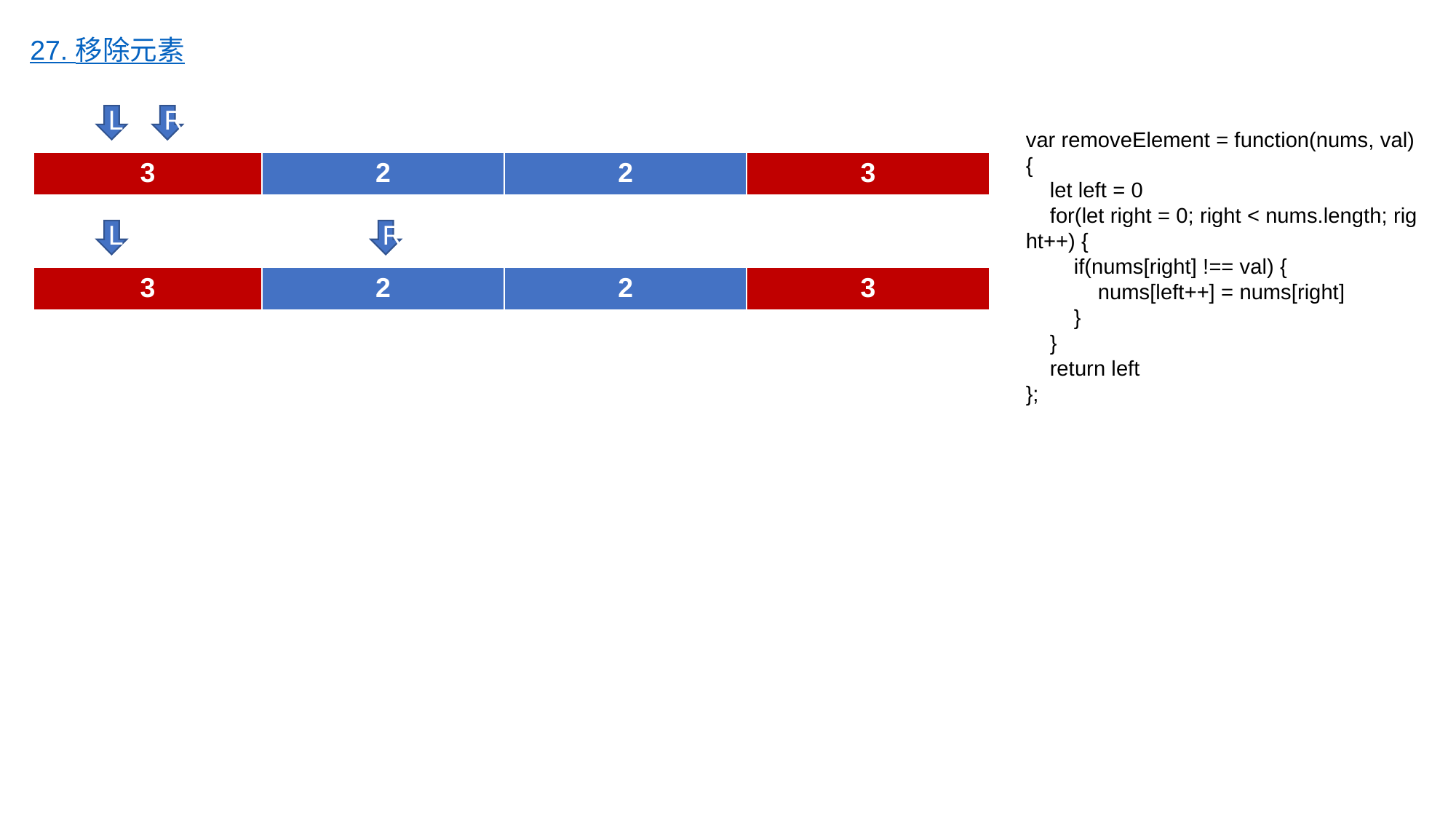

27. 移除元素
L
R
var removeElement = function(nums, val) {
    let left = 0
    for(let right = 0; right < nums.length; right++) {
        if(nums[right] !== val) {
            nums[left++] = nums[right]
        }
    }
    return left
};

| 3 | 2 | 2 | 3 |
| --- | --- | --- | --- |
L
R
| 3 | 2 | 2 | 3 |
| --- | --- | --- | --- |